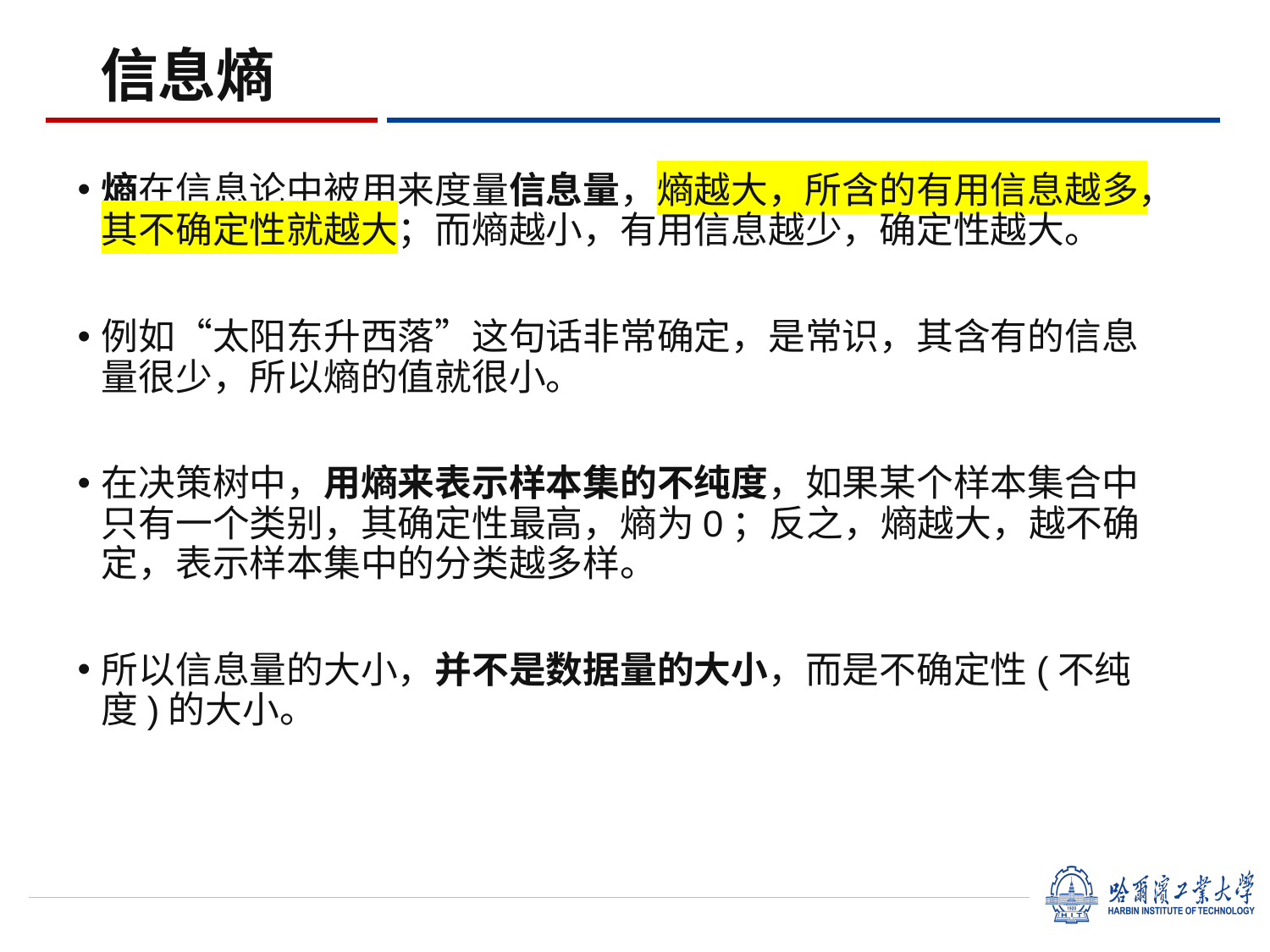

# 信息熵
熵在信息论中被用来度量信息量，熵越大，所含的有用信息越多，其不确定性就越大；而熵越小，有用信息越少，确定性越大。

例如“太阳东升西落”这句话非常确定，是常识，其含有的信息量很少，所以熵的值就很小。

在决策树中，用熵来表示样本集的不纯度，如果某个样本集合中只有一个类别，其确定性最高，熵为0；反之，熵越大，越不确定，表示样本集中的分类越多样。

所以信息量的大小，并不是数据量的大小，而是不确定性(不纯度)的大小。